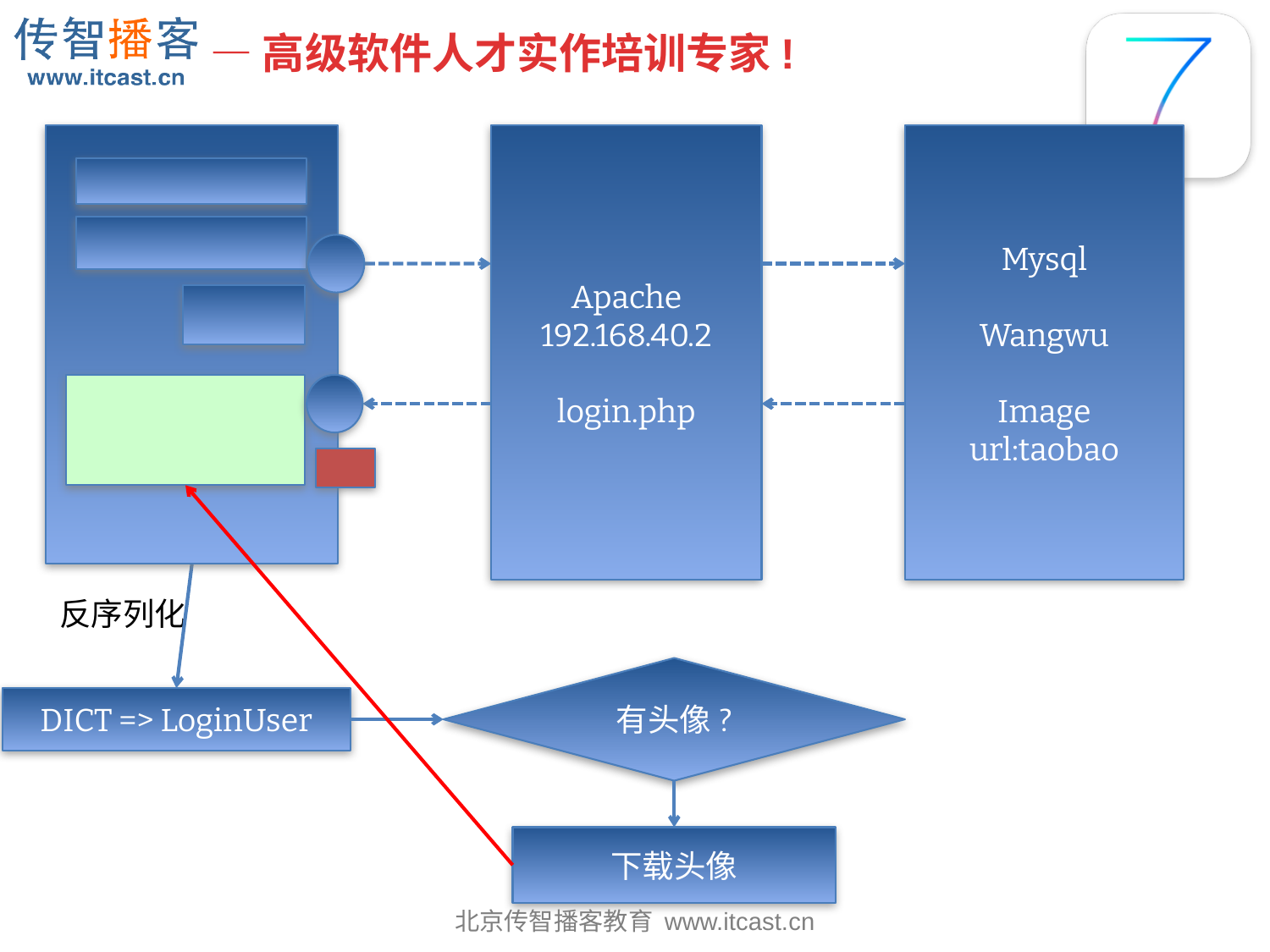

Mysql

Wangwu

Image
url:taobao
Apache
192.168.40.2

login.php
反序列化
有头像?
DICT => LoginUser
下载头像